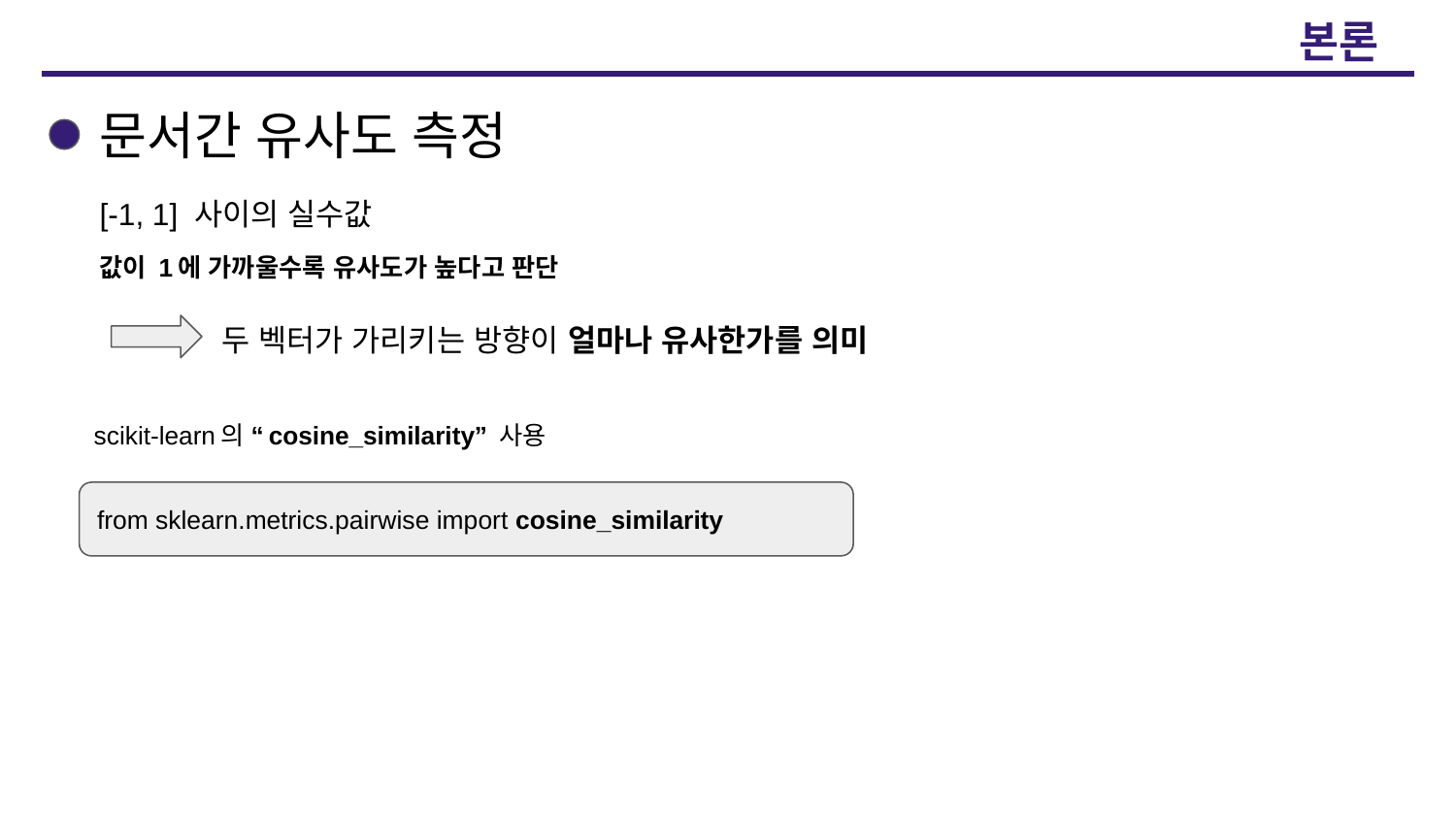

본론
# 문서간 유사도 측정

[-1, 1] 사이의 실수값
값이 1에 가까울수록 유사도가 높다고 판단
두 벡터가 가리키는 방향이 얼마나 유사한가를 의미

scikit-learn의 “cosine_similarity” 사용
from sklearn.metrics.pairwise import cosine_similarity